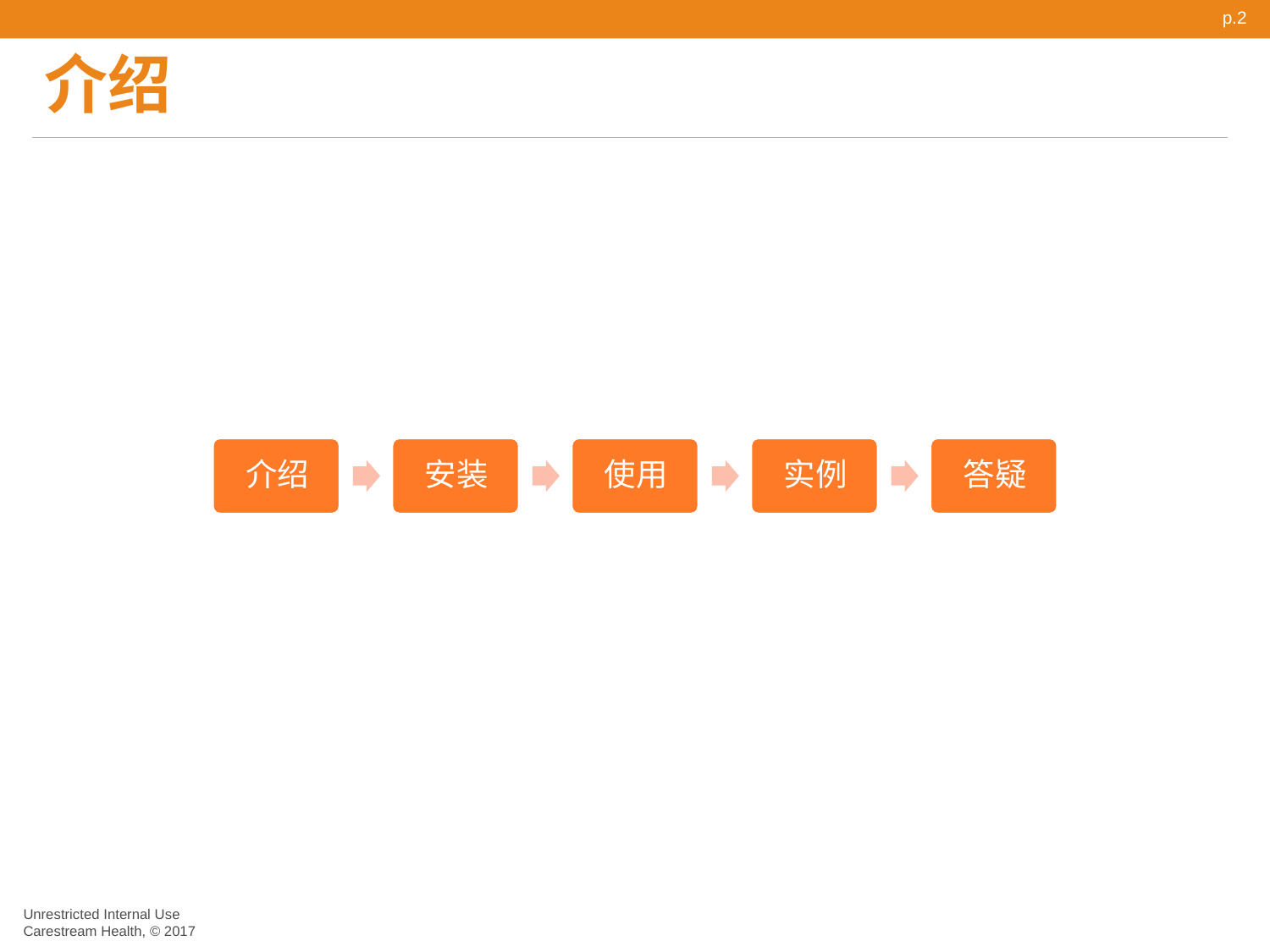

p.2
# 介绍
介绍

安装

使用

实例

答疑
Unrestricted Internal Use
Carestream Health, © 2017